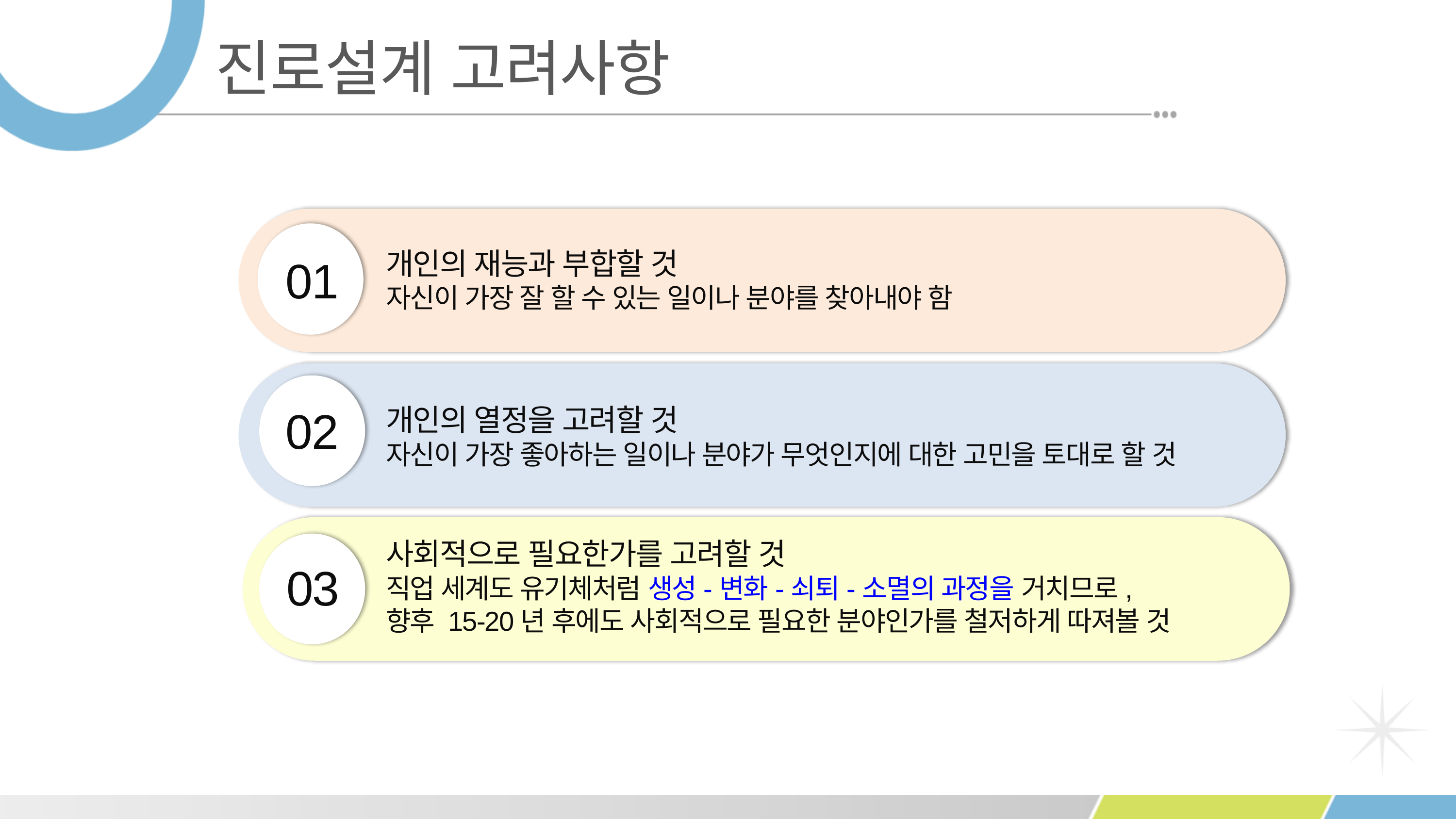

진로설계 고려사항

개인의 재능과 부합할 것
자신이 가장 잘 할 수 있는 일이나 분야를 찾아내야 함

01

개인의 열정을 고려할 것
자신이 가장 좋아하는 일이나 분야가 무엇인지에 대한 고민을 토대로 할 것
02

사회적으로 필요한가를 고려할 것
직업 세계도 유기체처럼 생성-변화-쇠퇴-소멸의 과정을 거치므로,
향후 15-20년 후에도 사회적으로 필요한 분야인가를 철저하게 따져볼 것

03